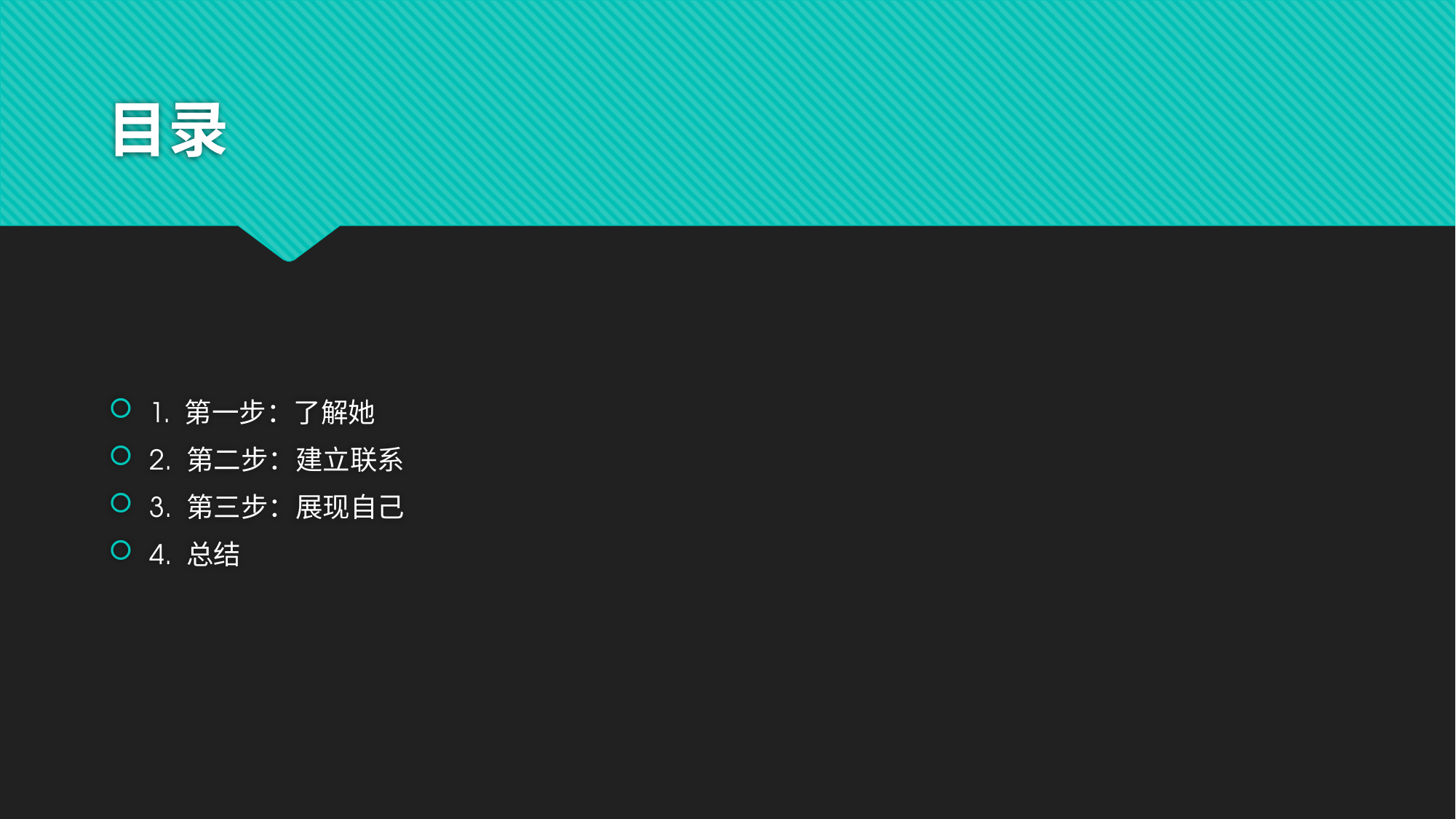

# 目录
1. 第一步：了解她
2. 第二步：建立联系
3. 第三步：展现自己
4. 总结